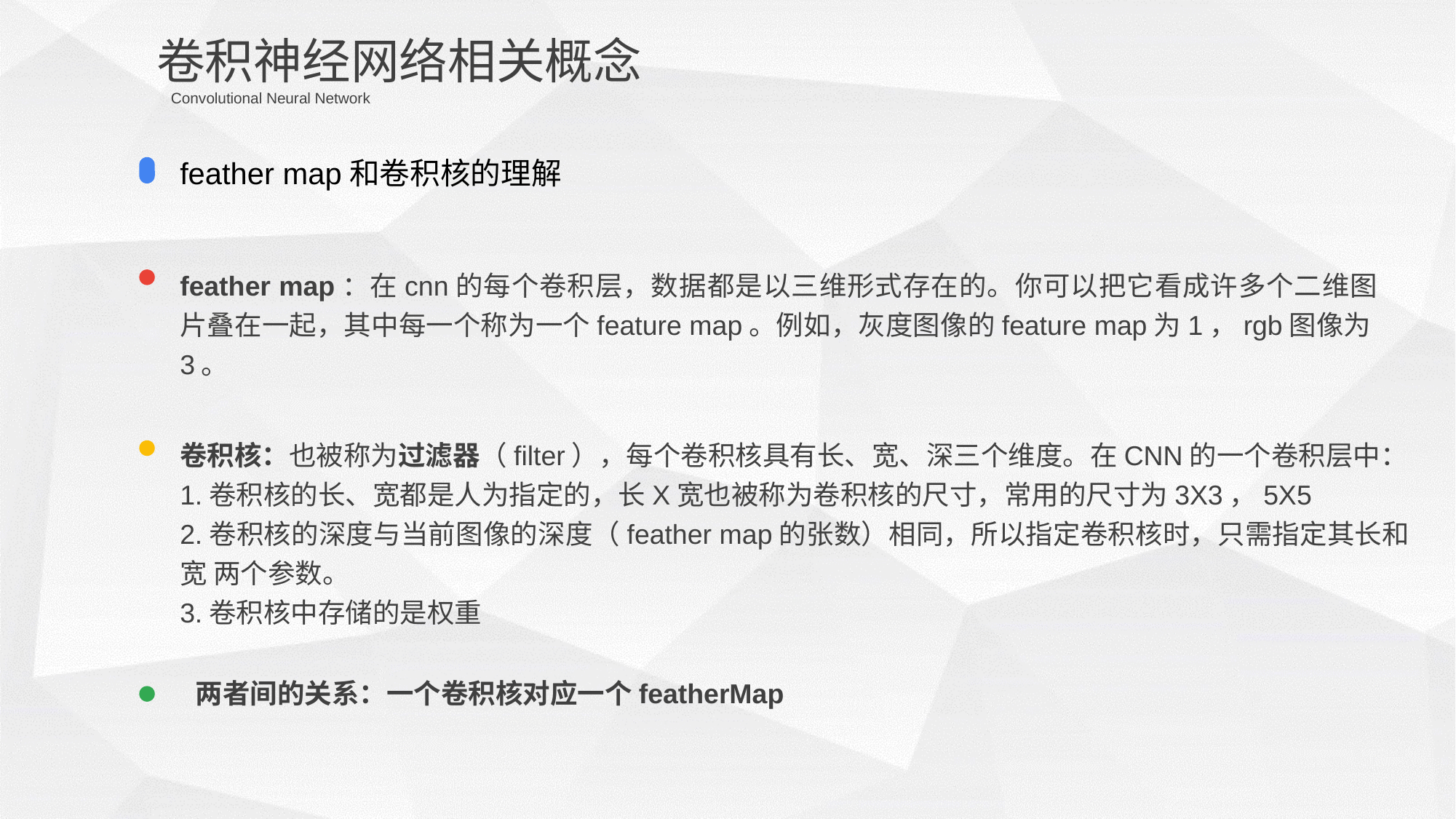

卷积神经网络相关概念
Convolutional Neural Network
feather map和卷积核的理解

feather map：在cnn的每个卷积层，数据都是以三维形式存在的。你可以把它看成许多个二维图片叠在一起，其中每一个称为一个feature map。例如，灰度图像的feature map为1，rgb图像为3。

卷积核：也被称为过滤器（filter），每个卷积核具有长、宽、深三个维度。在CNN的一个卷积层中：
1.卷积核的长、宽都是人为指定的，长X宽也被称为卷积核的尺寸，常用的尺寸为3X3，5X5
2.卷积核的深度与当前图像的深度（feather map的张数）相同，所以指定卷积核时，只需指定其长和宽 两个参数。
3.卷积核中存储的是权重

两者间的关系：一个卷积核对应一个featherMap